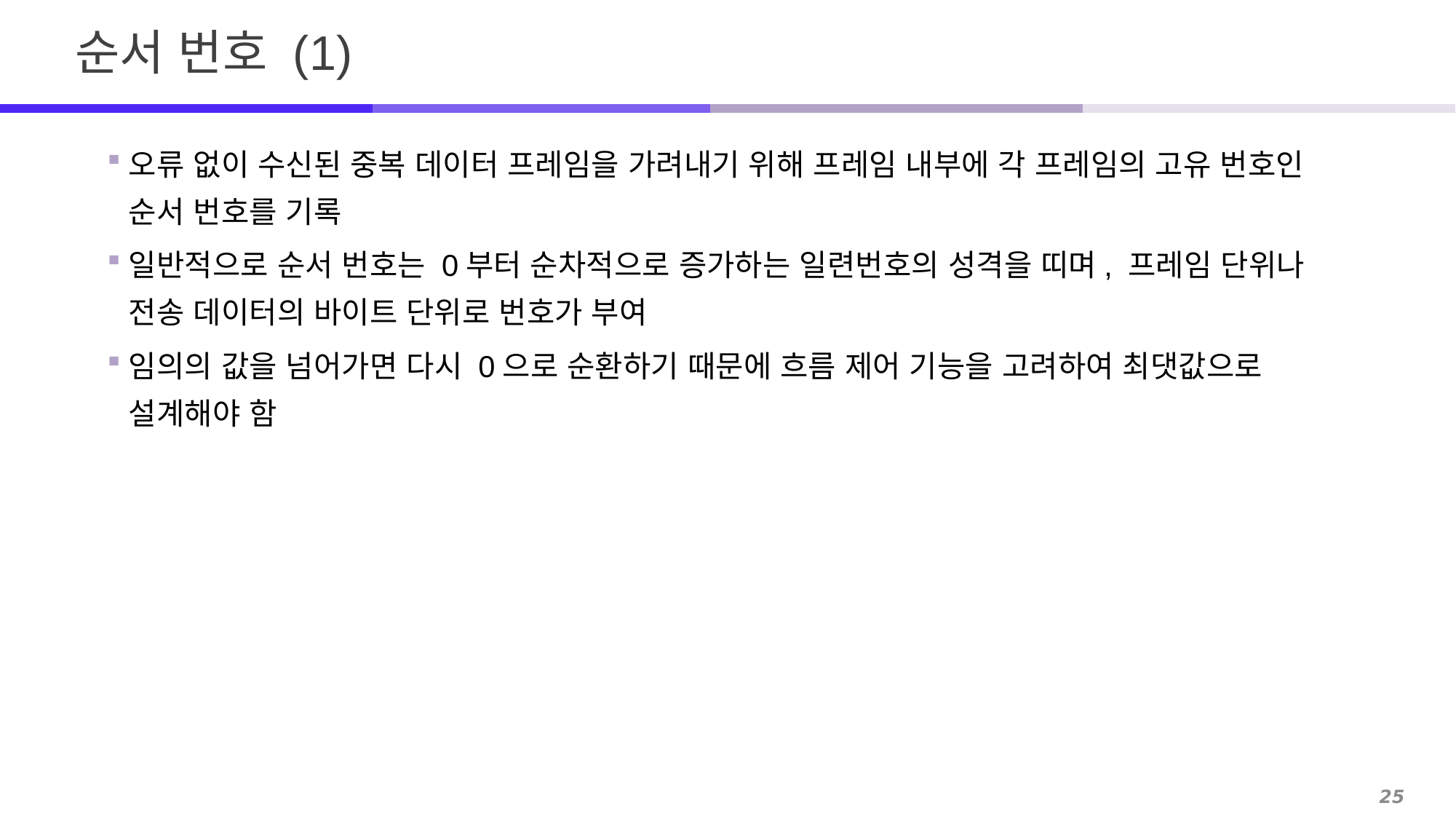

# 순서 번호 (1)
오류 없이 수신된 중복 데이터 프레임을 가려내기 위해 프레임 내부에 각 프레임의 고유 번호인 순서 번호를 기록
일반적으로 순서 번호는 0부터 순차적으로 증가하는 일련번호의 성격을 띠며, 프레임 단위나 전송 데이터의 바이트 단위로 번호가 부여
임의의 값을 넘어가면 다시 0으로 순환하기 때문에 흐름 제어 기능을 고려하여 최댓값으로 설계해야 함